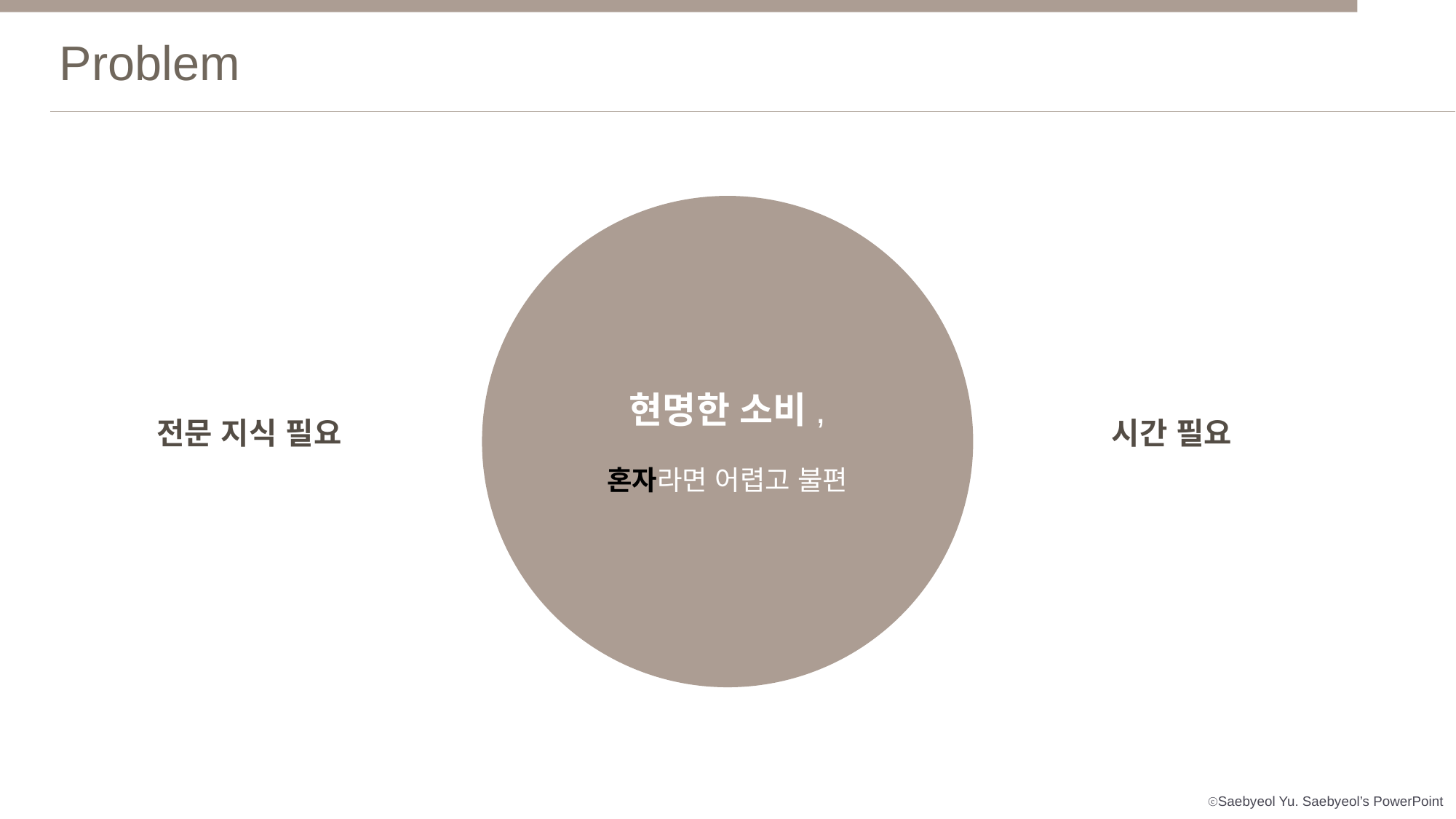

Problem
현명한 소비,

혼자라면 어렵고 불편
전문 지식 필요
시간 필요